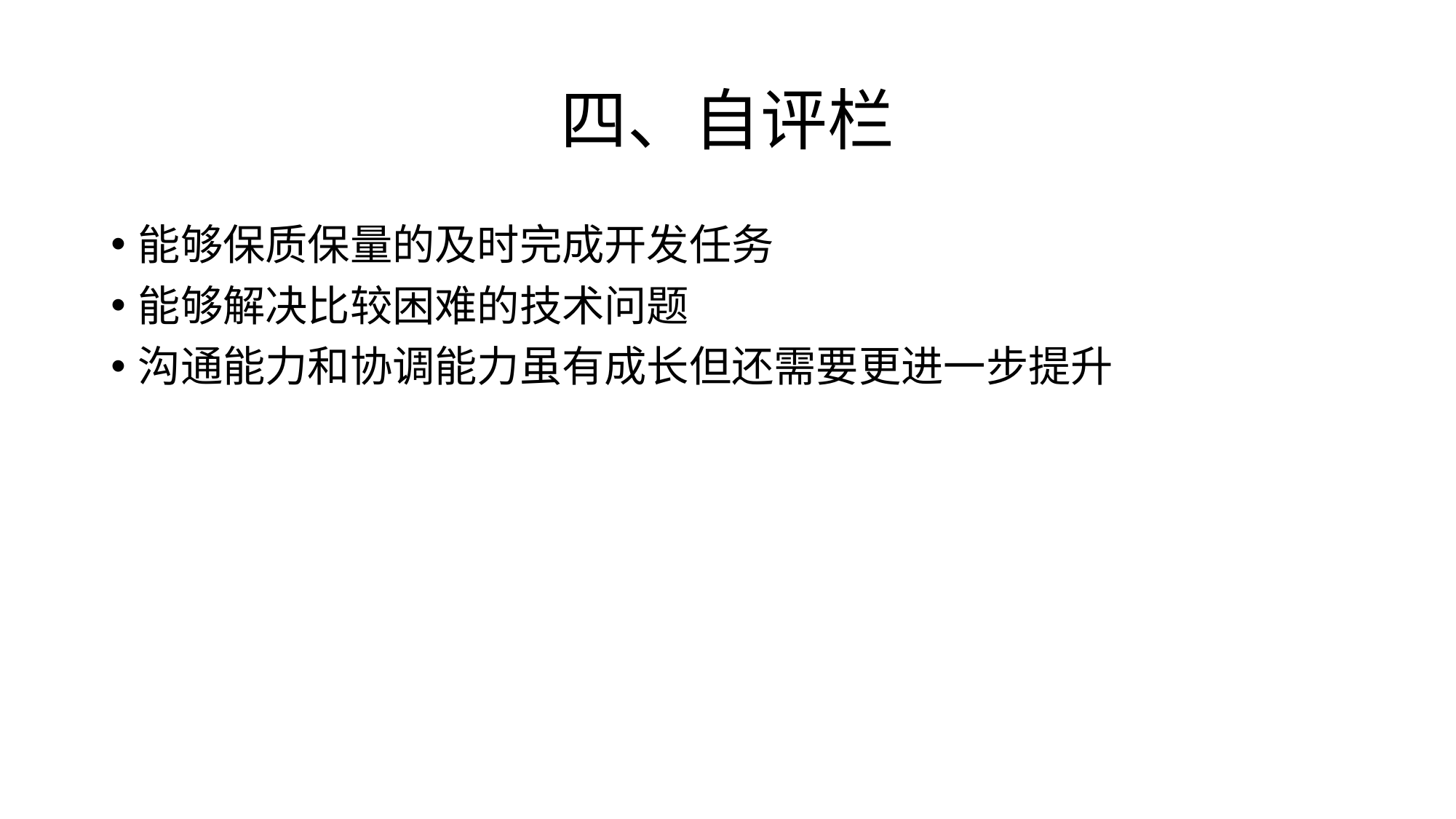

# 四、自评栏
能够保质保量的及时完成开发任务
能够解决比较困难的技术问题
沟通能力和协调能力虽有成长但还需要更进一步提升